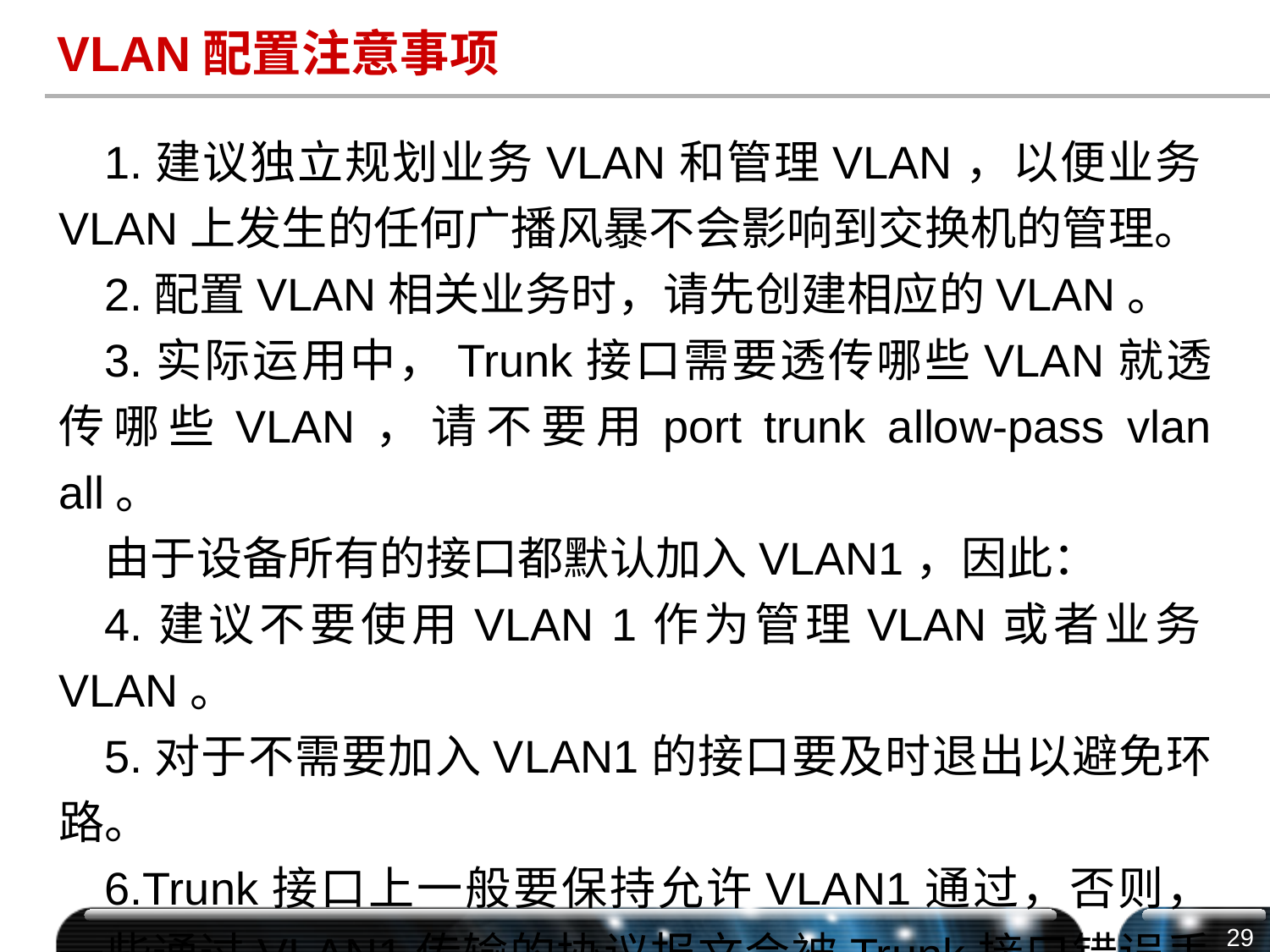

# VLAN配置注意事项
1.建议独立规划业务VLAN和管理VLAN，以便业务VLAN上发生的任何广播风暴不会影响到交换机的管理。
2.配置VLAN相关业务时，请先创建相应的VLAN。
3.实际运用中，Trunk接口需要透传哪些VLAN就透传哪些VLAN，请不要用port trunk allow-pass vlan all。
由于设备所有的接口都默认加入VLAN1，因此：
4.建议不要使用VLAN 1作为管理VLAN或者业务VLAN。
5.对于不需要加入VLAN1的接口要及时退出以避免环路。
6.Trunk接口上一般要保持允许VLAN1通过，否则，一些通过VLAN1传输的协议报文会被Trunk接口错误丢弃而引起故障。